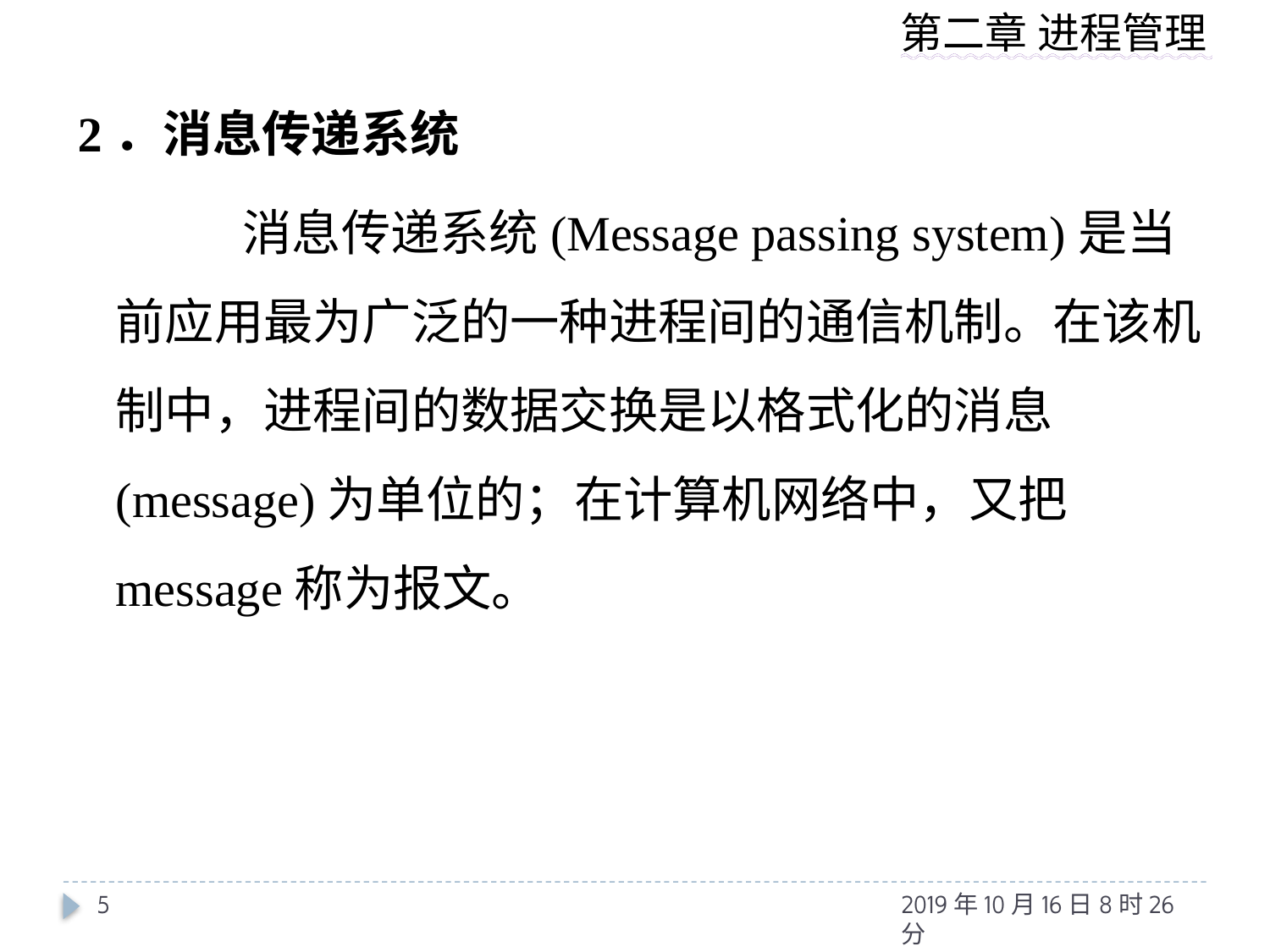

2．消息传递系统
		消息传递系统(Message passing system)是当前应用最为广泛的一种进程间的通信机制。在该机制中，进程间的数据交换是以格式化的消息(message)为单位的；在计算机网络中，又把message称为报文。
5
2019年10月16日8时26分